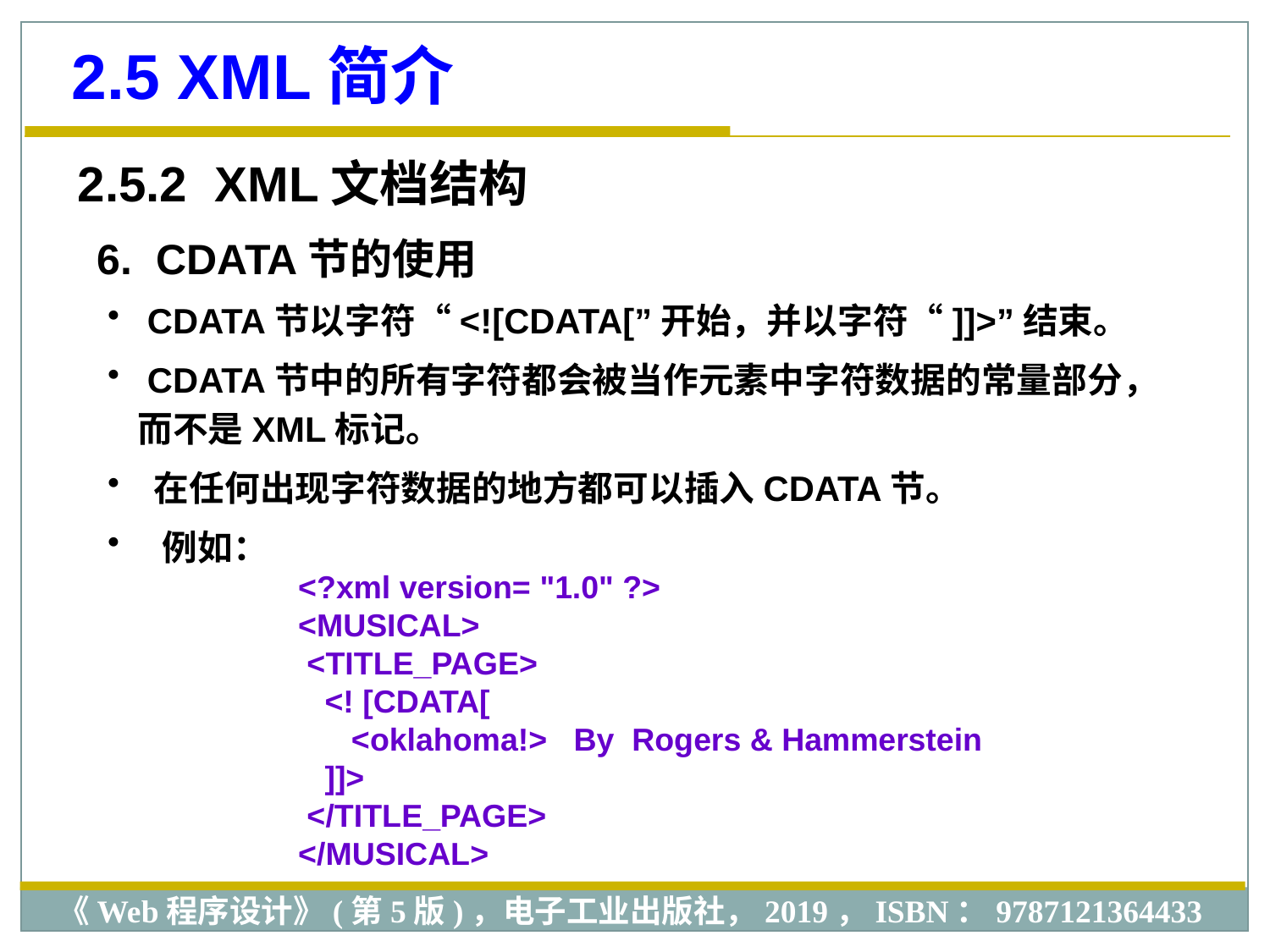

2.5 XML简介
2.5.2  XML文档结构
6.  CDATA节的使用
 CDATA节以字符“<![CDATA[”开始，并以字符“]]>”结束。
 CDATA节中的所有字符都会被当作元素中字符数据的常量部分，而不是XML标记。
 在任何出现字符数据的地方都可以插入CDATA节。
  例如：
<?xml version= "1.0" ?>
<MUSICAL>
 <TITLE_PAGE>
   <! [CDATA[
      <oklahoma!>   By  Rogers & Hammerstein
   ]]>
 </TITLE_PAGE>
</MUSICAL>